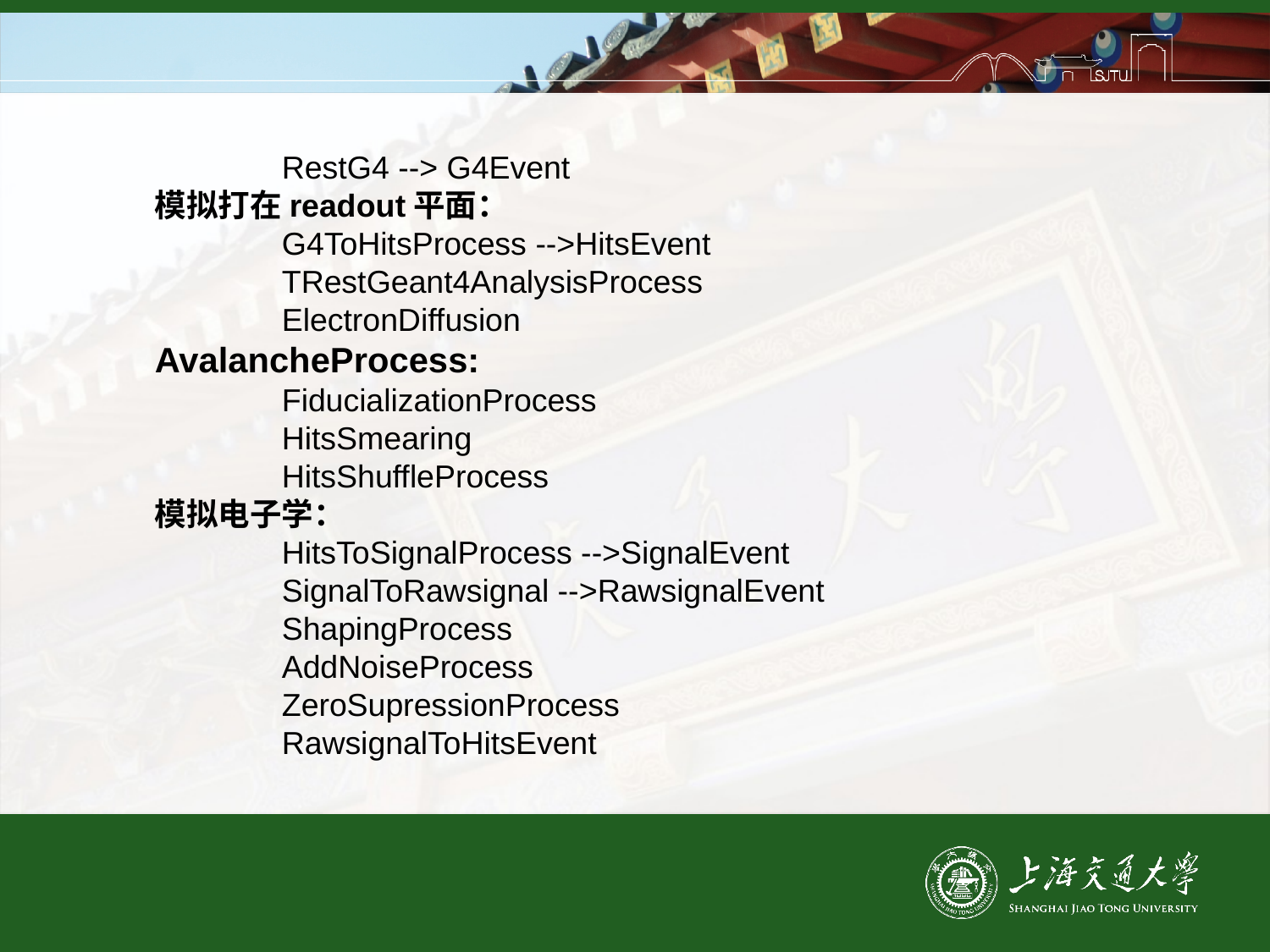

#
	RestG4 --> G4Event
模拟打在readout平面：
	G4ToHitsProcess -->HitsEvent
	TRestGeant4AnalysisProcess
	ElectronDiffusion
AvalancheProcess:
	FiducializationProcess
	HitsSmearing
	HitsShuffleProcess
模拟电子学：
	HitsToSignalProcess -->SignalEvent
	SignalToRawsignal -->RawsignalEvent
	ShapingProcess
	AddNoiseProcess
	ZeroSupressionProcess
	RawsignalToHitsEvent

6